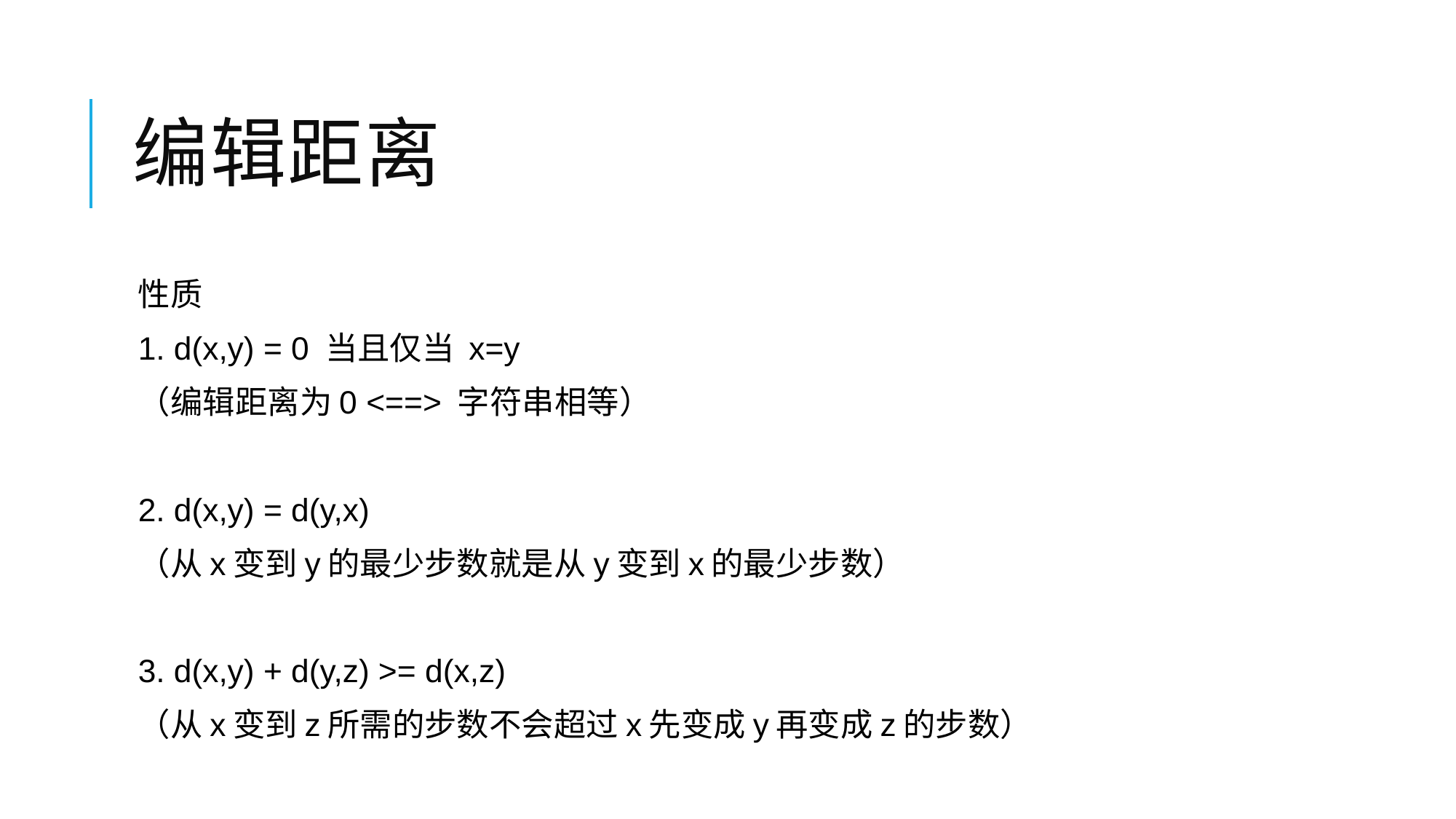

# 编辑距离
性质
1. d(x,y) = 0 当且仅当 x=y
（编辑距离为0 <==> 字符串相等）

2. d(x,y) = d(y,x)
（从x变到y的最少步数就是从y变到x的最少步数）

3. d(x,y) + d(y,z) >= d(x,z)
（从x变到z所需的步数不会超过x先变成y再变成z的步数）